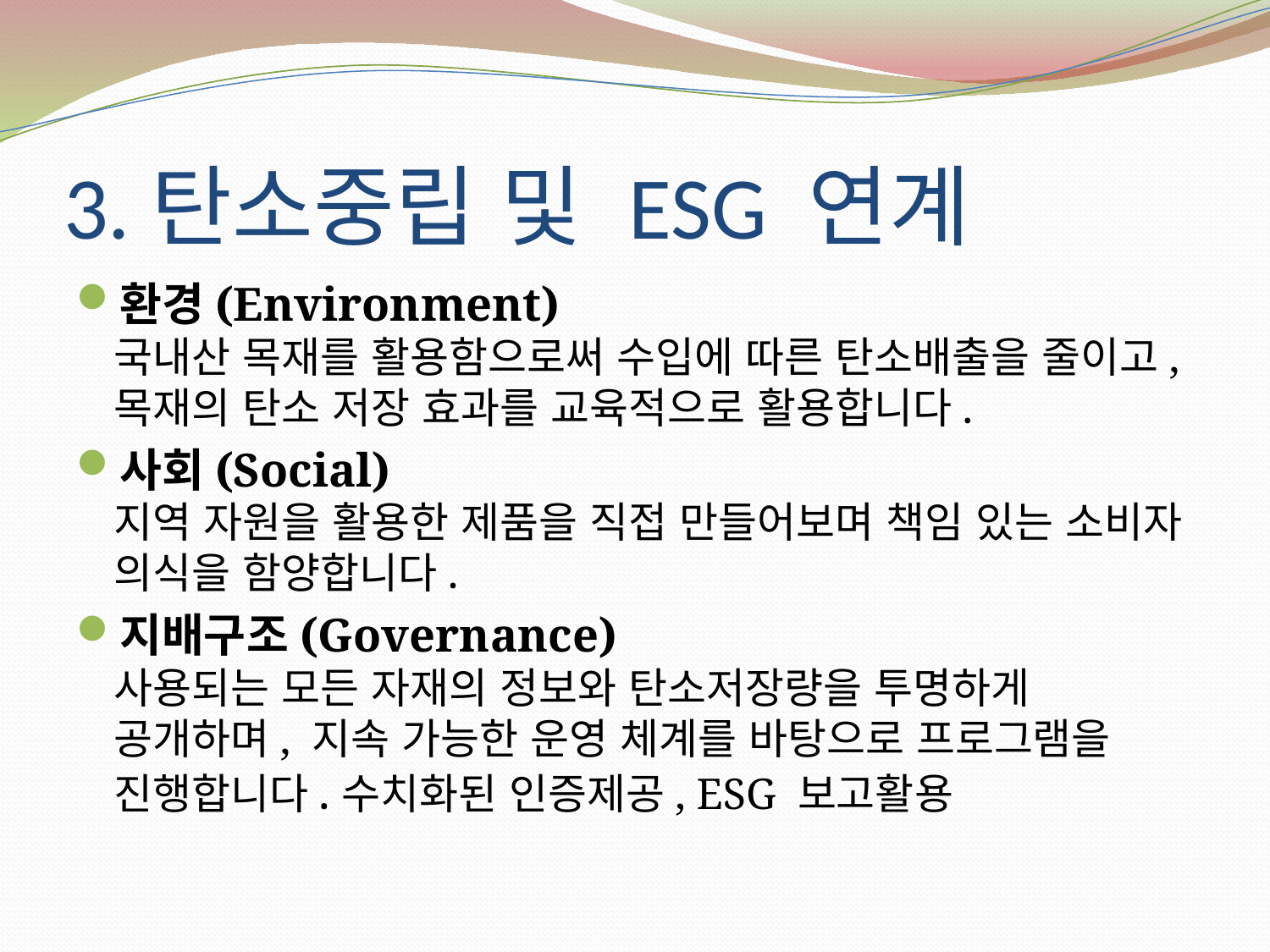

# 3.탄소중립 및 ESG 연계
환경(Environment)
국내산 목재를 활용함으로써 수입에 따른 탄소배출을 줄이고, 목재의 탄소 저장 효과를 교육적으로 활용합니다.
사회(Social)
지역 자원을 활용한 제품을 직접 만들어보며 책임 있는 소비자 의식을 함양합니다.
지배구조(Governance)
사용되는 모든 자재의 정보와 탄소저장량을 투명하게 공개하며, 지속 가능한 운영 체계를 바탕으로 프로그램을 진행합니다.수치화된 인증제공, ESG 보고활용